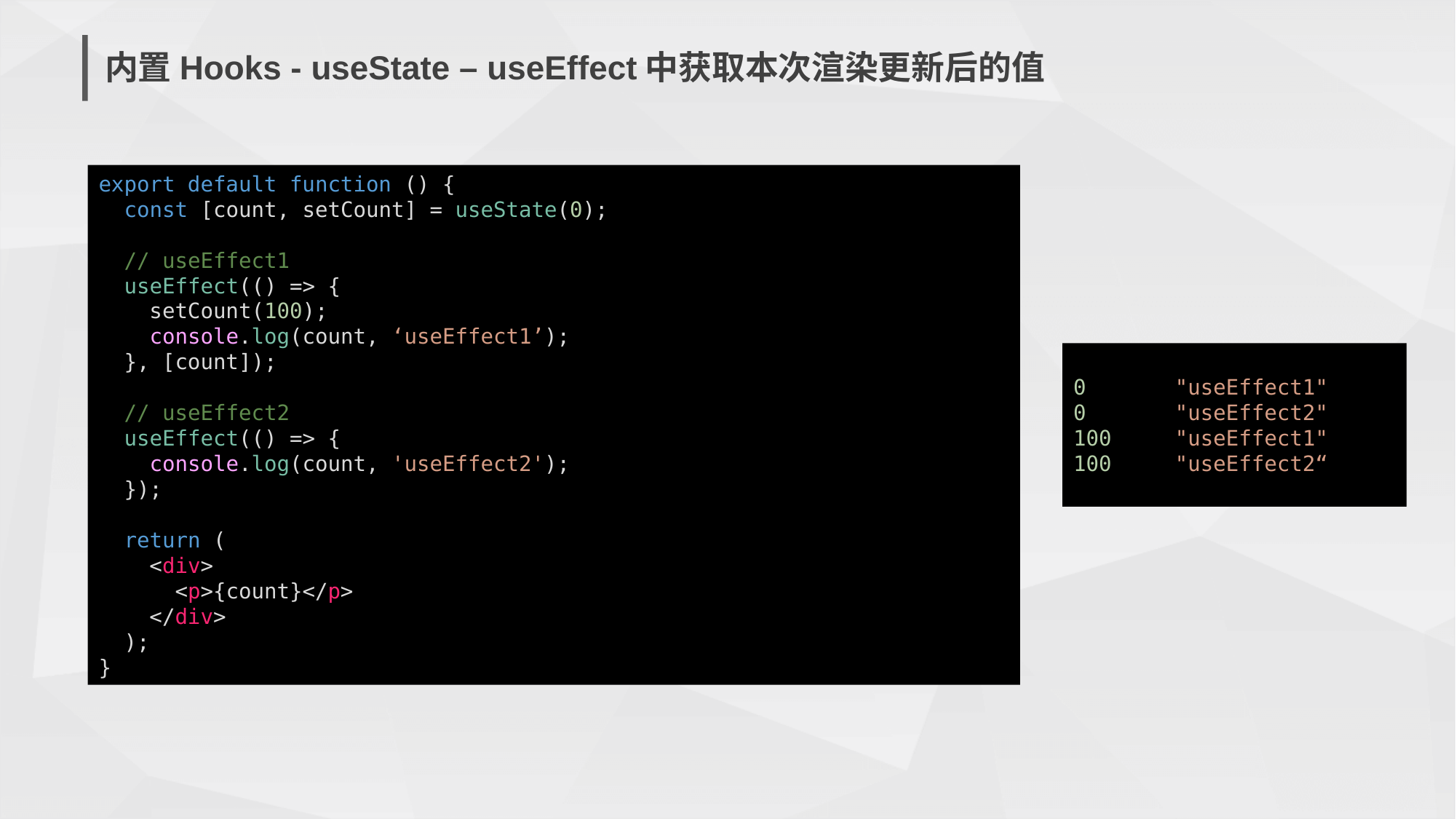

内置Hooks - useState – useEffect中获取本次渲染更新后的值
export default function () {
  const [count, setCount] = useState(0);
  // useEffect1
  useEffect(() => {
    setCount(100);
    console.log(count, ‘useEffect1’);
  }, [count]);
  // useEffect2
  useEffect(() => {
    console.log(count, 'useEffect2');
  });
  return (
    <div>
      <p>{count}</p>
    </div>
  );
}

0       "useEffect1"
0       "useEffect2"
100     "useEffect1"
100     "useEffect2“